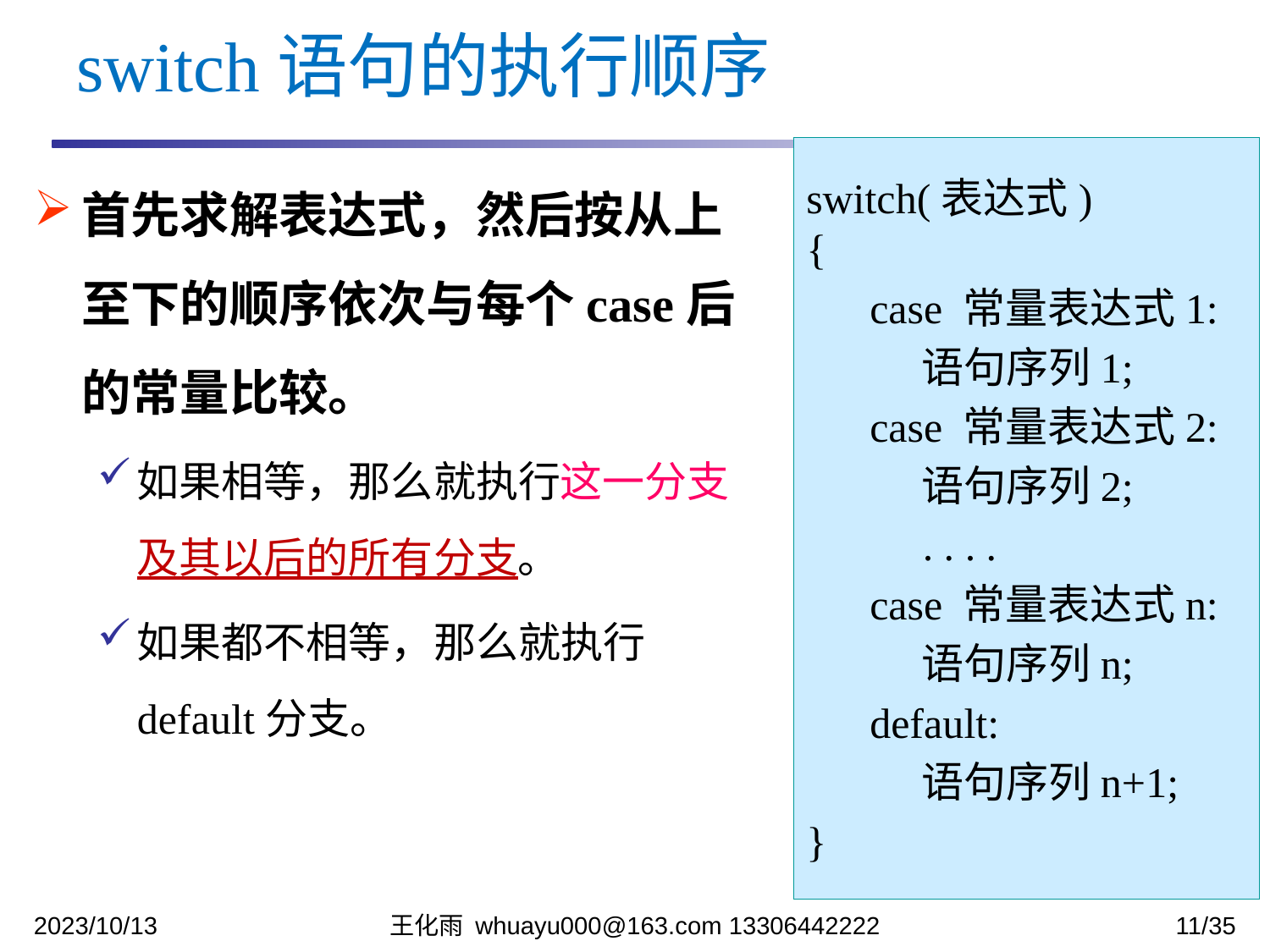

switch语句的执行顺序
switch(表达式)
{
      case 常量表达式1:
           语句序列1;
      case 常量表达式2:
           语句序列2;
           . . . .
      case 常量表达式n:
           语句序列n;
      default:
           语句序列n+1;
}
首先求解表达式，然后按从上至下的顺序依次与每个case后的常量比较。
如果相等，那么就执行这一分支及其以后的所有分支。
如果都不相等，那么就执行default分支。
2023/10/13
王化雨 whuayu000@163.com 13306442222
11/35